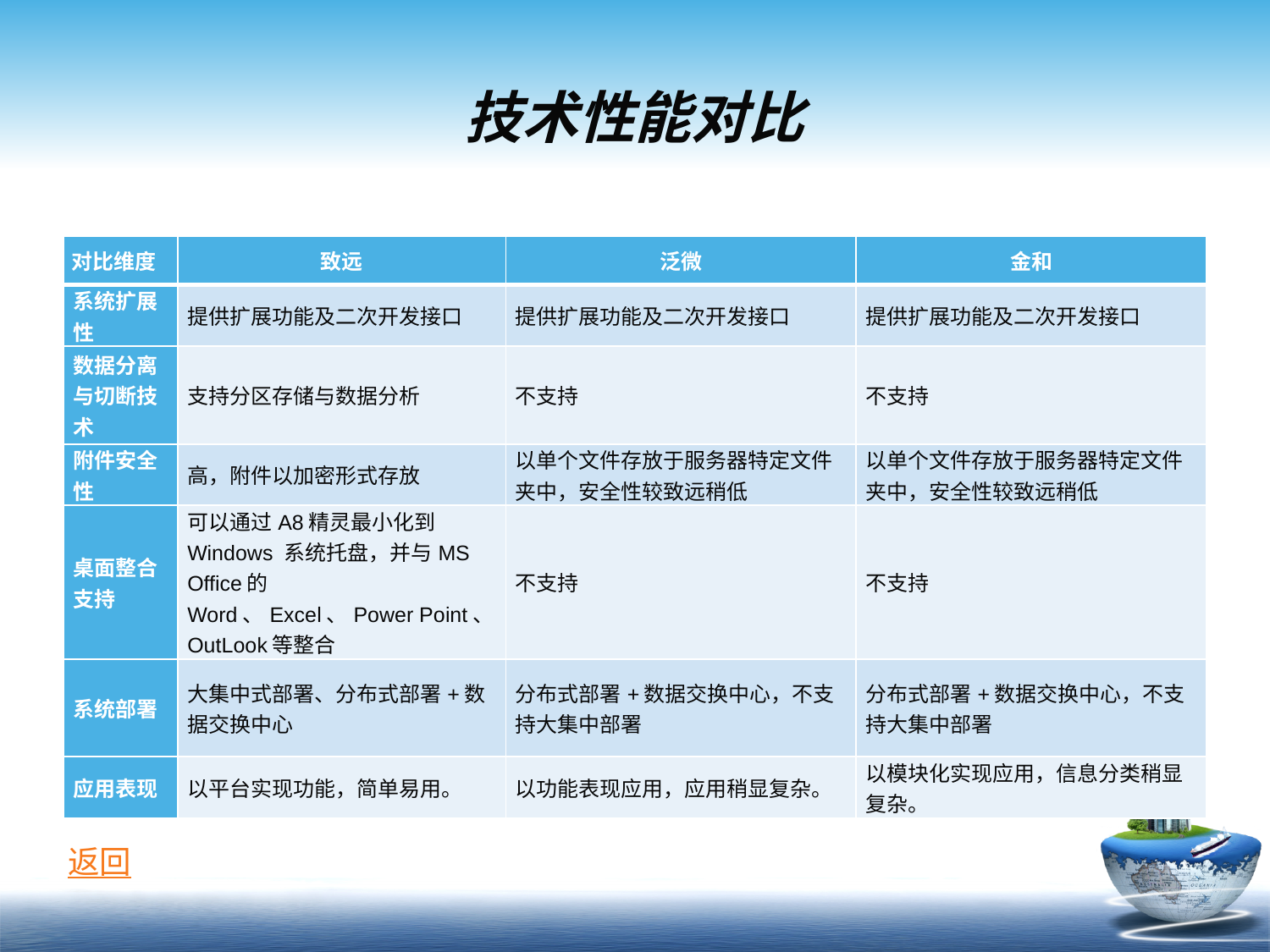

# 技术性能对比
| 对比维度 | 致远 | 泛微 | 金和 |
| --- | --- | --- | --- |
| 系统扩展性 | 提供扩展功能及二次开发接口 | 提供扩展功能及二次开发接口 | 提供扩展功能及二次开发接口 |
| 数据分离与切断技术 | 支持分区存储与数据分析 | 不支持 | 不支持 |
| 附件安全性 | 高，附件以加密形式存放 | 以单个文件存放于服务器特定文件夹中，安全性较致远稍低 | 以单个文件存放于服务器特定文件夹中，安全性较致远稍低 |
| 桌面整合支持 | 可以通过A8精灵最小化到Windows 系统托盘，并与MS Office的Word、Excel、Power Point、OutLook等整合 | 不支持 | 不支持 |
| 系统部署 | 大集中式部署、分布式部署+数据交换中心 | 分布式部署+数据交换中心，不支持大集中部署 | 分布式部署+数据交换中心，不支持大集中部署 |
| 应用表现 | 以平台实现功能，简单易用。 | 以功能表现应用，应用稍显复杂。 | 以模块化实现应用，信息分类稍显复杂。 |
返回